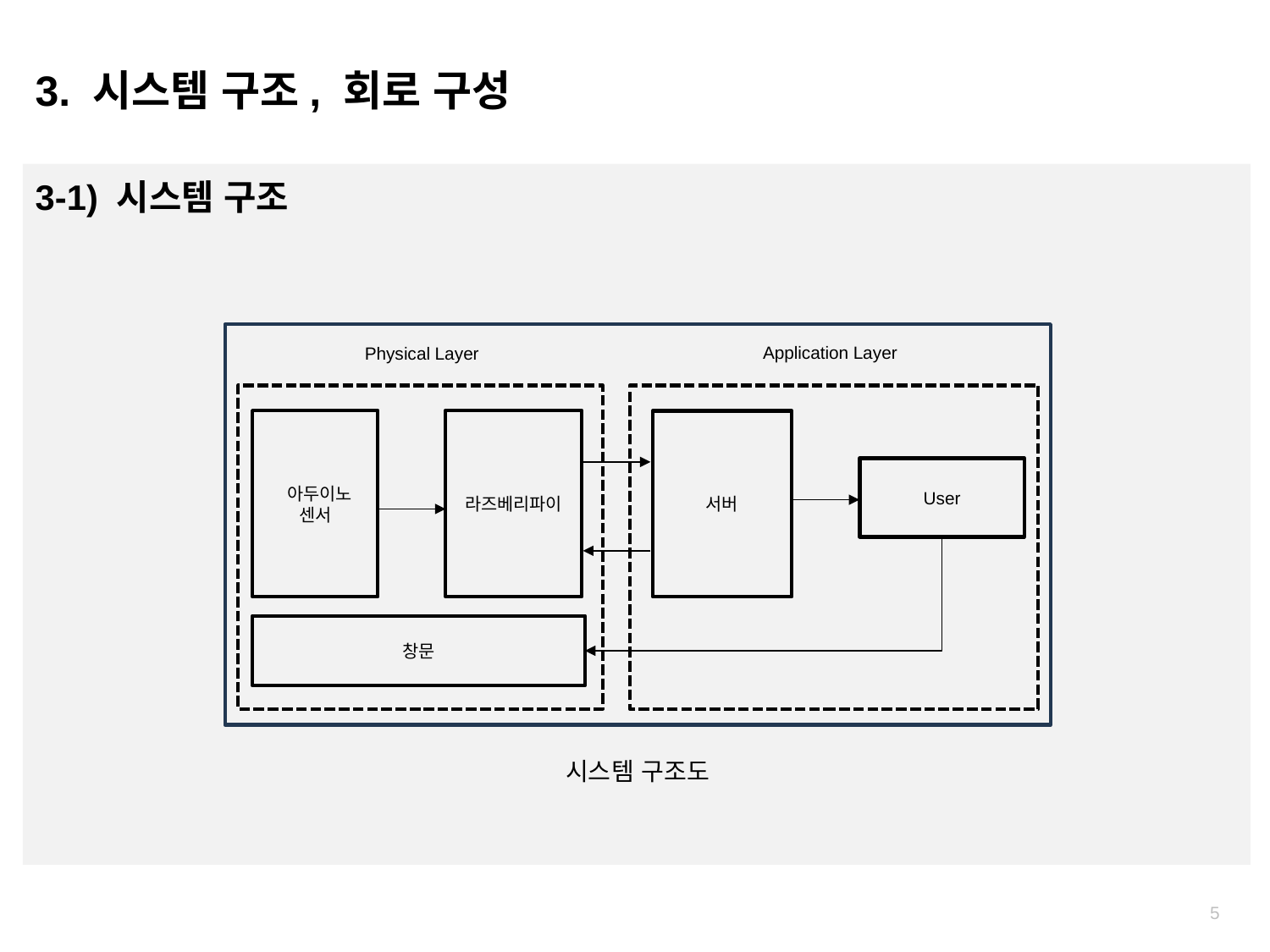

3. 시스템 구조, 회로 구성
3-1) 시스템 구조

Application Layer
Physical Layer

 아두이노
센서
라즈베리파이
서버
User
창문
시스템 구조도
5